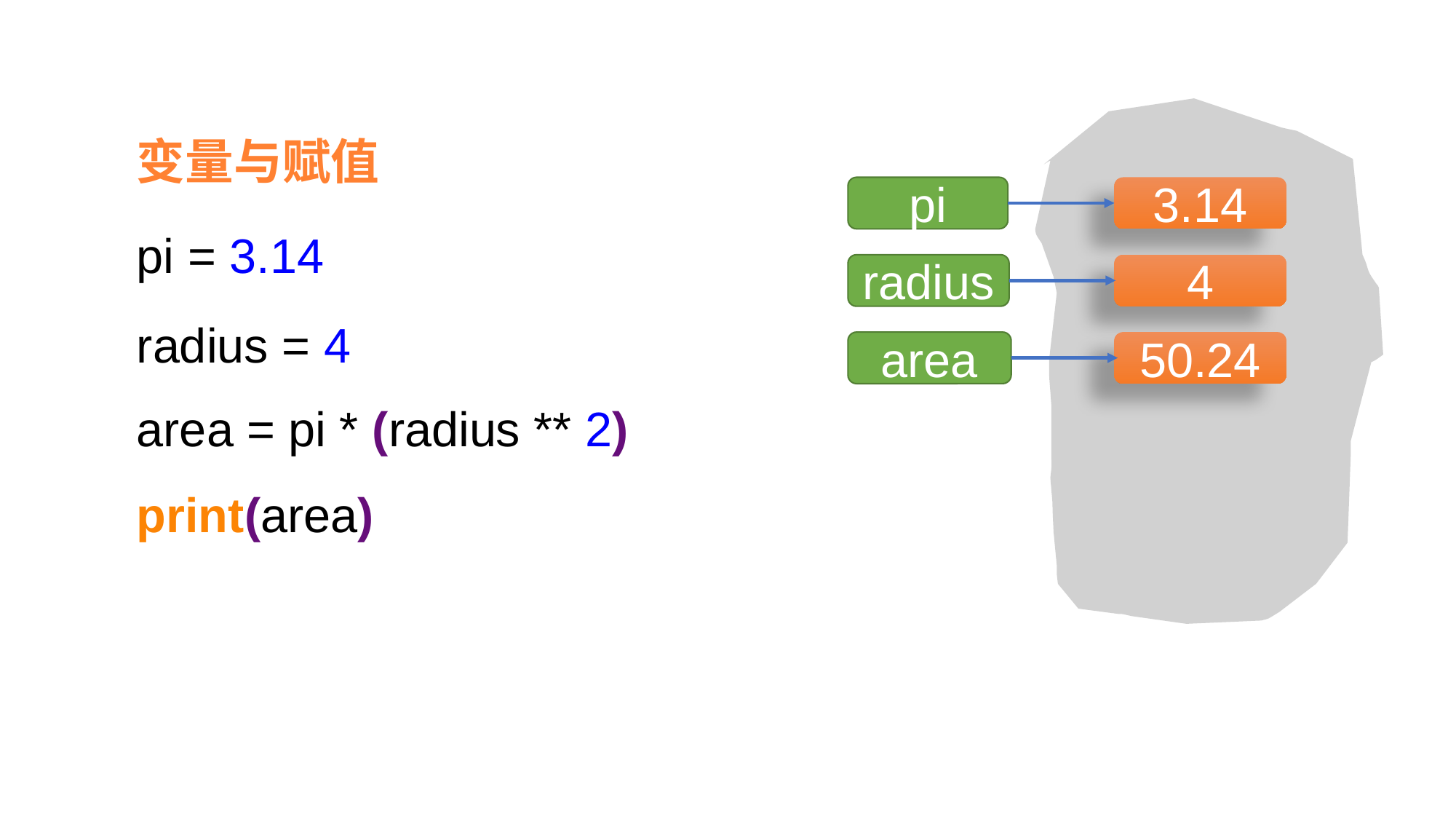

变量与赋值
pi
3.14
pi = 3.14
radius
4
radius = 4
area
50.24
area = pi * (radius ** 2)
print(area)